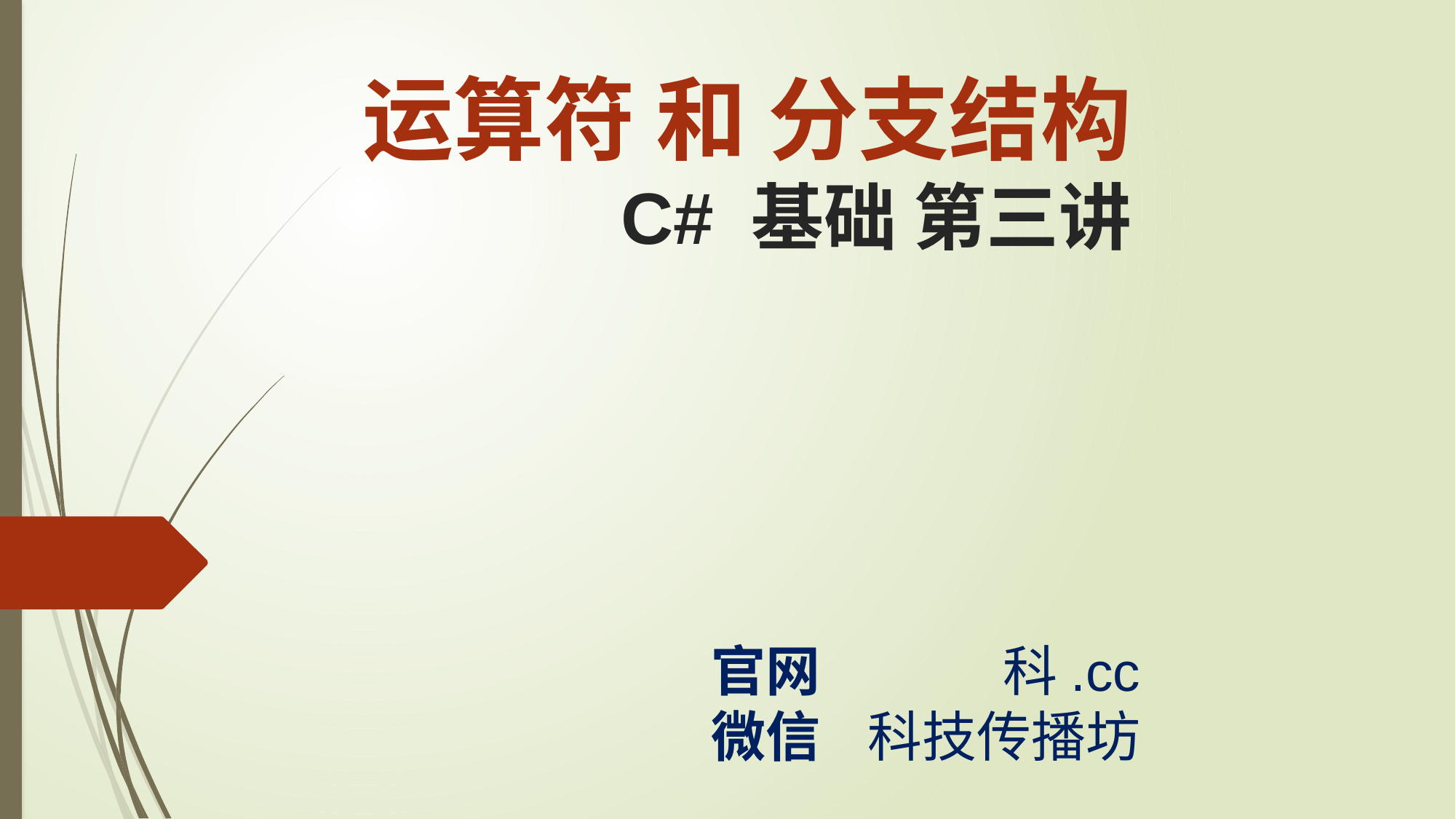

运算符 和 分支结构
C# 基础 第三讲
官网
微信
科.cc
科技传播坊